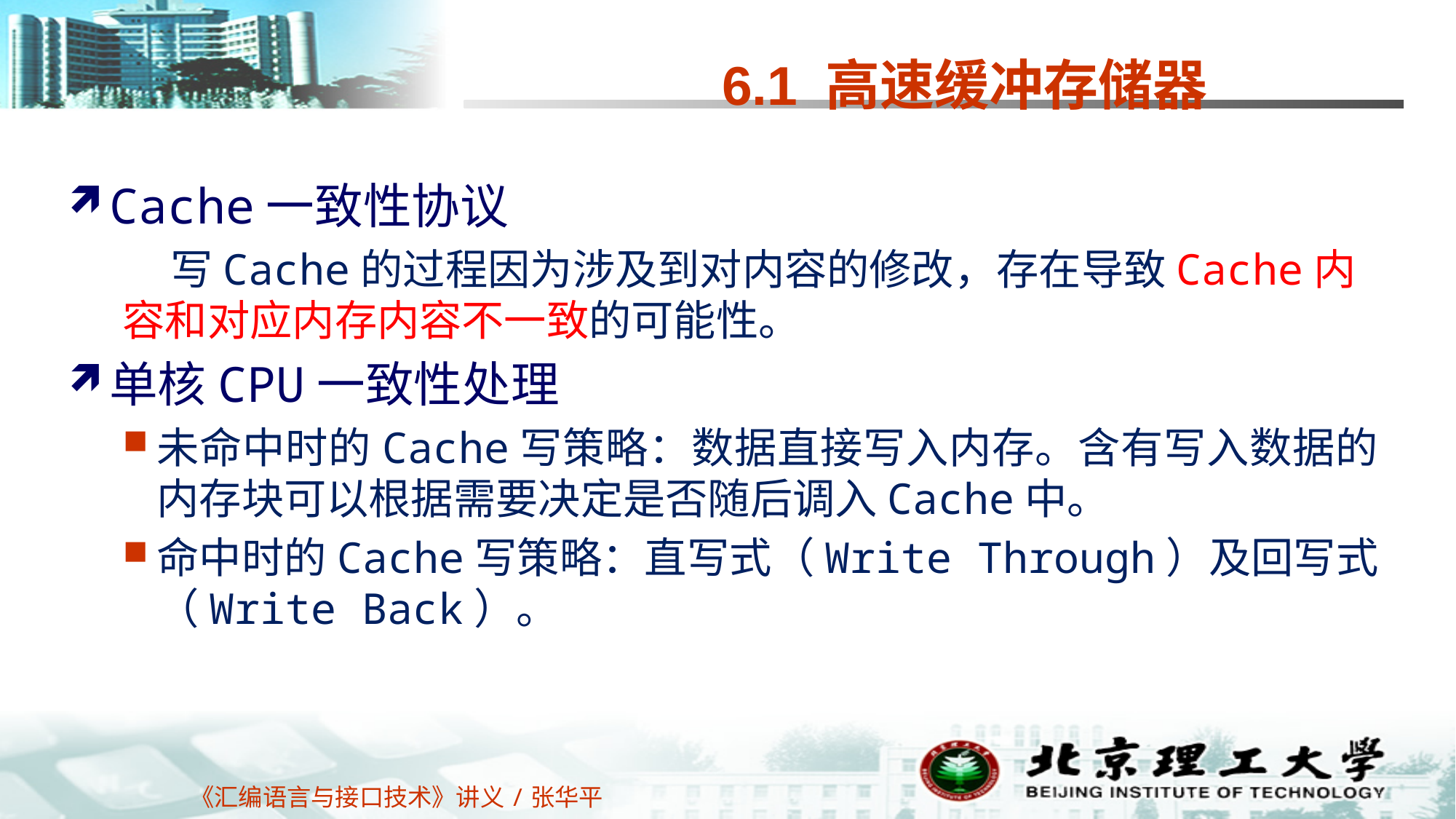

# 6.1 高速缓冲存储器
Cache一致性协议
    写Cache的过程因为涉及到对内容的修改，存在导致Cache内容和对应内存内容不一致的可能性。
单核CPU一致性处理
未命中时的Cache写策略：数据直接写入内存。含有写入数据的内存块可以根据需要决定是否随后调入Cache中。
命中时的Cache写策略：直写式（Write Through）及回写式（Write Back）。